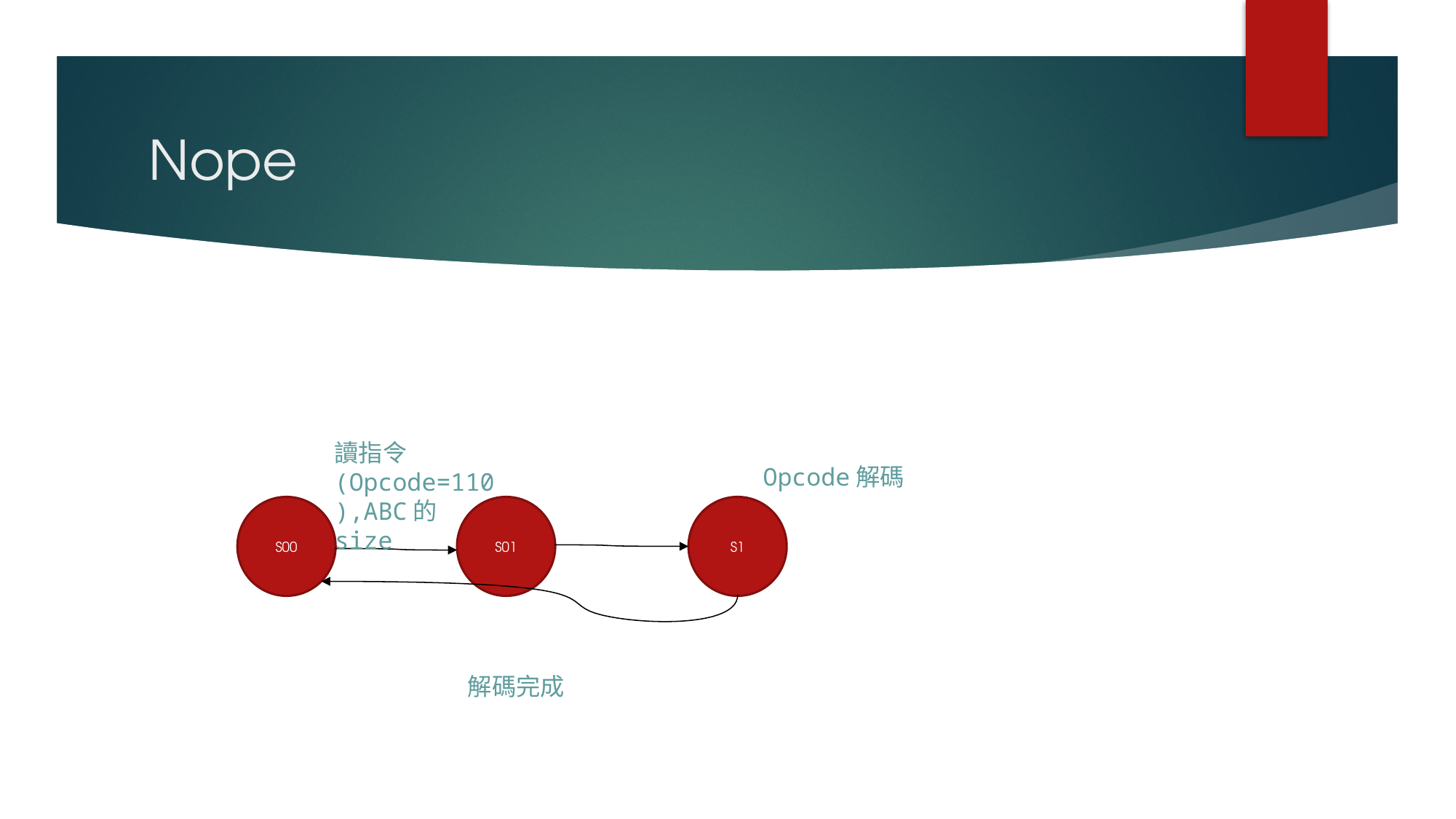

# Nope
讀指令(Opcode=110),ABC的size
Opcode解碼
S1
S00
S01
解碼完成